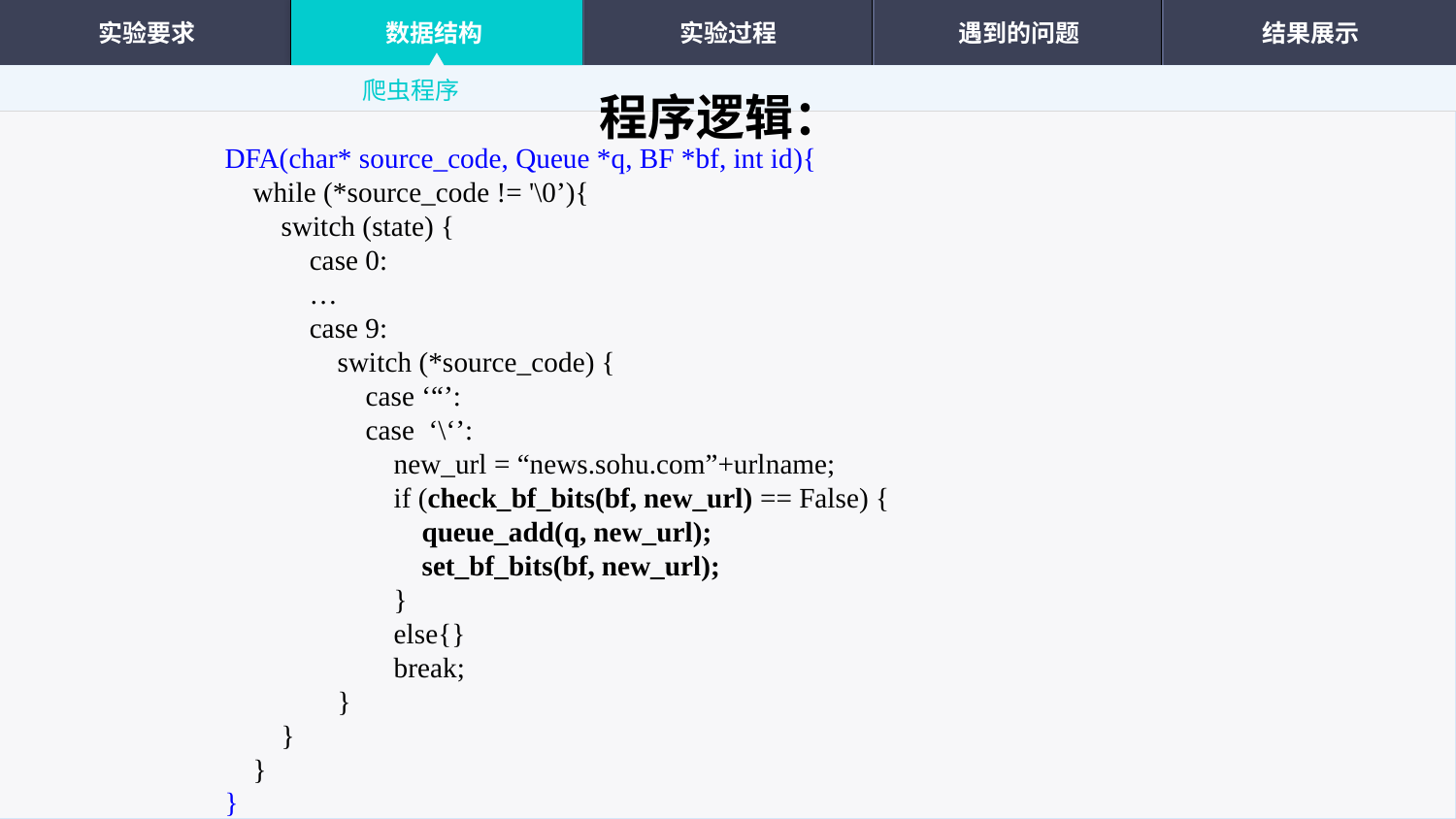

实验要求
数据结构
实验过程
遇到的问题
结果展示
爬虫程序
程序逻辑：
DFA(char* source_code, Queue *q, BF *bf, int id){
    while (*source_code != '\0’){
        switch (state) {
            case 0:
            …
            case 9:
                switch (*source_code) {
                    case ‘“’:
                    case  ‘\‘’:
                        new_url = “news.sohu.com”+urlname;
                        if (check_bf_bits(bf, new_url) == False) {
                            queue_add(q, new_url);
                            set_bf_bits(bf, new_url);
                        }
                        else{}
                        break;
                }
        }
    }
}